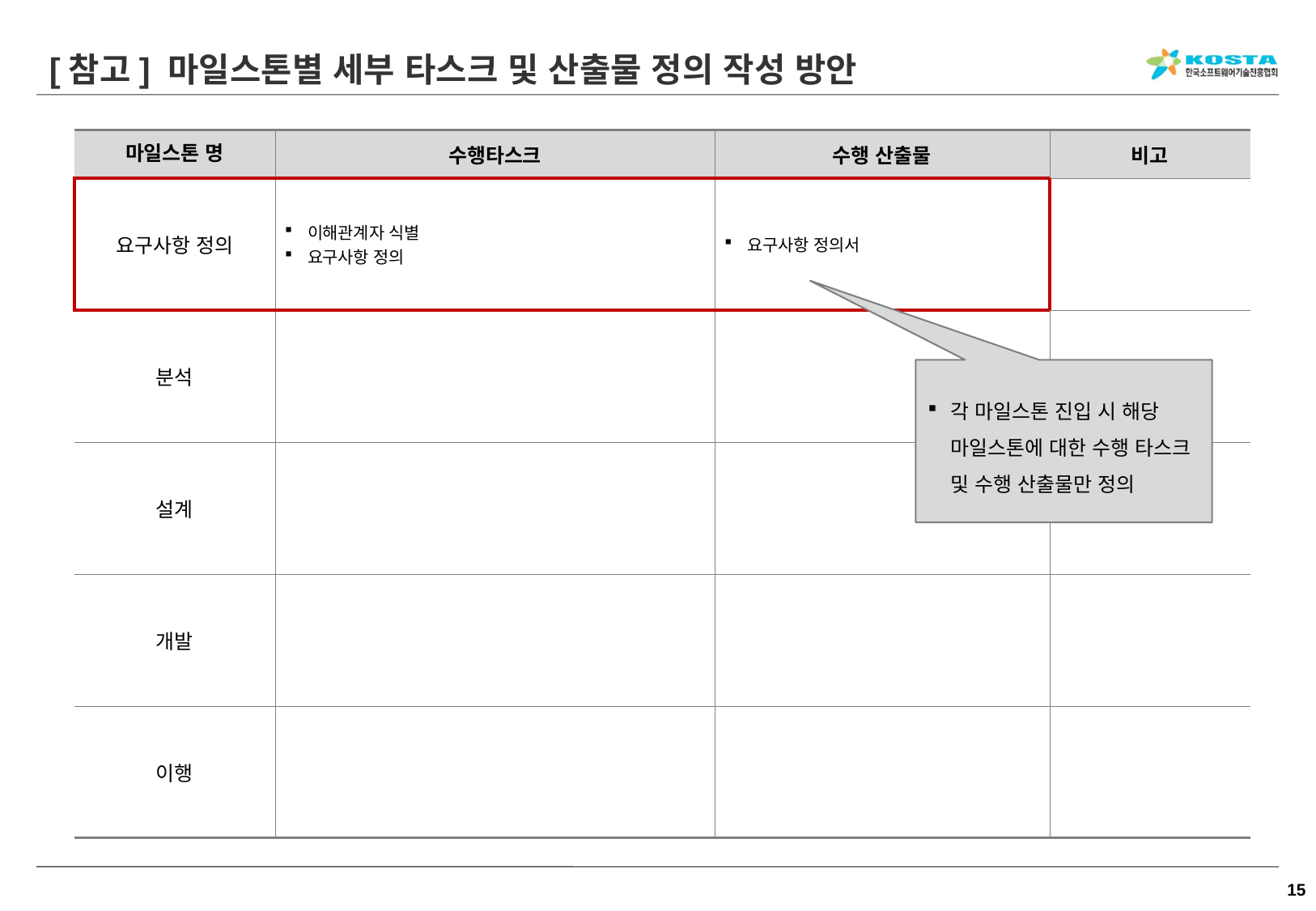

# [참고] 마일스톤별 세부 타스크 및 산출물 정의 작성 방안
| 마일스톤 명 | 수행타스크 | 수행 산출물 | 비고 |
| --- | --- | --- | --- |
| 요구사항 정의 | 이해관계자 식별 요구사항 정의 | 요구사항 정의서 |  |
| 분석 |  |  |  |
| 설계 |  |  |  |
| 개발 |  |  |  |
| 이행 |  |  |  |
각 마일스톤 진입 시 해당 마일스톤에 대한 수행 타스크 및 수행 산출물만 정의